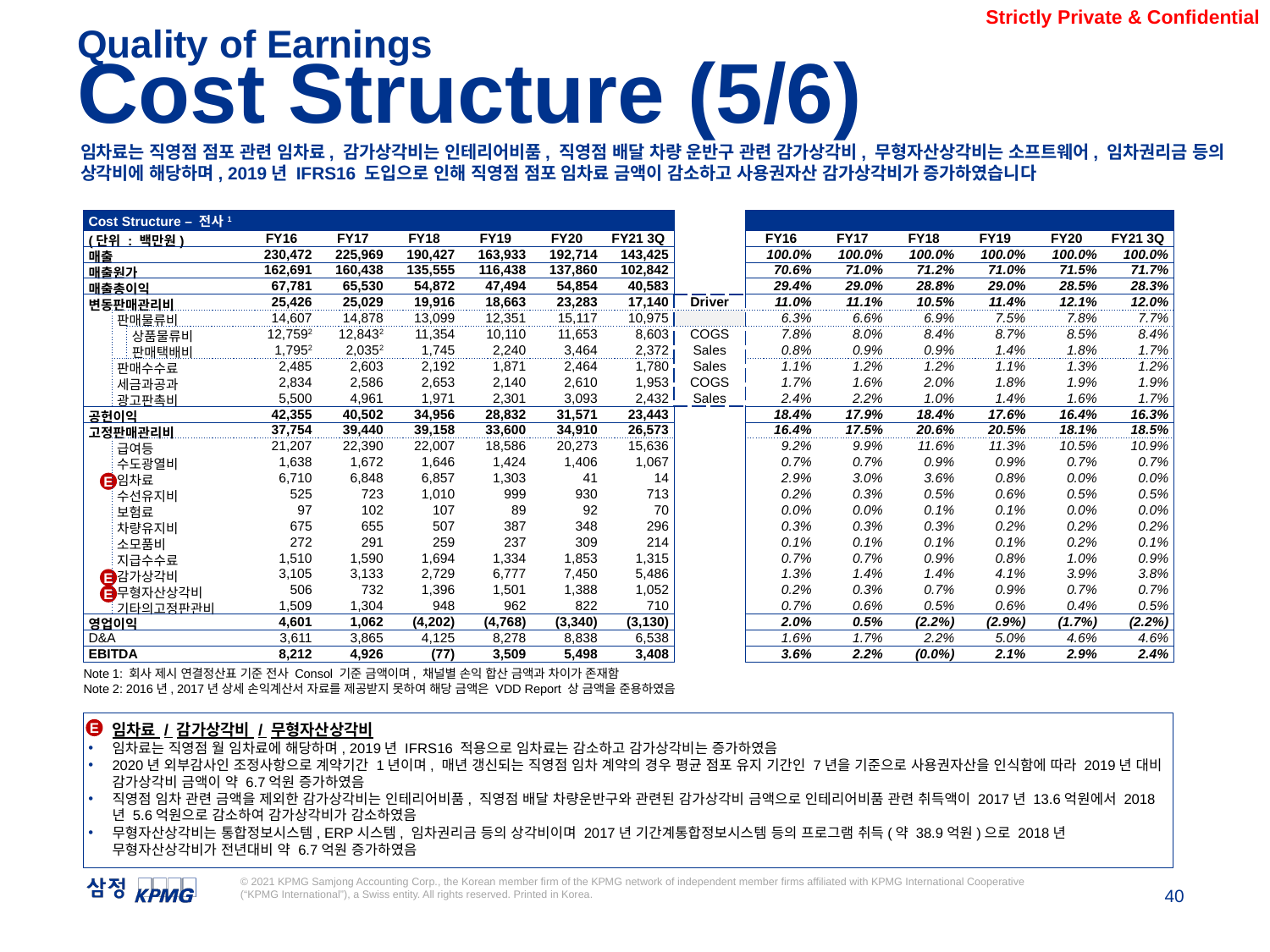

Quality of Earnings
Cost Structure (5/6)
임차료는 직영점 점포 관련 임차료, 감가상각비는 인테리어비품, 직영점 배달 차량 운반구 관련 감가상각비, 무형자산상각비는 소프트웨어, 임차권리금 등의 상각비에 해당하며, 2019년 IFRS16 도입으로 인해 직영점 점포 임차료 금액이 감소하고 사용권자산 감가상각비가 증가하였습니다
| Cost Structure – 전사1 |  |  |  |  |  |  |  |  |  |  |  |  |  |  |  |
| --- | --- | --- | --- | --- | --- | --- | --- | --- | --- | --- | --- | --- | --- | --- | --- |
| (단위 : 백만원) |  |  | FY16 | FY17 | FY18 | FY19 | FY20 | FY21 3Q |  | FY16 | FY17 | FY18 | FY19 | FY20 | FY21 3Q |
| 매출 |  |  | 230,472 | 225,969 | 190,427 | 163,933 | 192,714 | 143,425 |  | 100.0% | 100.0% | 100.0% | 100.0% | 100.0% | 100.0% |
| 매출원가 |  |  | 162,691 | 160,438 | 135,555 | 116,438 | 137,860 | 102,842 |  | 70.6% | 71.0% | 71.2% | 71.0% | 71.5% | 71.7% |
| 매출총이익 |  |  | 67,781 | 65,530 | 54,872 | 47,494 | 54,854 | 40,583 |  | 29.4% | 29.0% | 28.8% | 29.0% | 28.5% | 28.3% |
| 변동판매관리비 |  |  | 25,426 | 25,029 | 19,916 | 18,663 | 23,283 | 17,140 | Driver | 11.0% | 11.1% | 10.5% | 11.4% | 12.1% | 12.0% |
|  | 판매물류비 |  | 14,607 | 14,878 | 13,099 | 12,351 | 15,117 | 10,975 |  | 6.3% | 6.6% | 6.9% | 7.5% | 7.8% | 7.7% |
|  |  | 상품물류비 | 12,7592 | 12,8432 | 11,354 | 10,110 | 11,653 | 8,603 | COGS | 7.8% | 8.0% | 8.4% | 8.7% | 8.5% | 8.4% |
|  |  | 판매택배비 | 1,7952 | 2,0352 | 1,745 | 2,240 | 3,464 | 2,372 | Sales | 0.8% | 0.9% | 0.9% | 1.4% | 1.8% | 1.7% |
|  | 판매수수료 |  | 2,485 | 2,603 | 2,192 | 1,871 | 2,464 | 1,780 | Sales | 1.1% | 1.2% | 1.2% | 1.1% | 1.3% | 1.2% |
|  | 세금과공과 |  | 2,834 | 2,586 | 2,653 | 2,140 | 2,610 | 1,953 | COGS | 1.7% | 1.6% | 2.0% | 1.8% | 1.9% | 1.9% |
|  | 광고판촉비 |  | 5,500 | 4,961 | 1,971 | 2,301 | 3,093 | 2,432 | Sales | 2.4% | 2.2% | 1.0% | 1.4% | 1.6% | 1.7% |
| 공헌이익 |  |  | 42,355 | 40,502 | 34,956 | 28,832 | 31,571 | 23,443 |  | 18.4% | 17.9% | 18.4% | 17.6% | 16.4% | 16.3% |
| 고정판매관리비 |  |  | 37,754 | 39,440 | 39,158 | 33,600 | 34,910 | 26,573 |  | 16.4% | 17.5% | 20.6% | 20.5% | 18.1% | 18.5% |
|  | 급여등 |  | 21,207 | 22,390 | 22,007 | 18,586 | 20,273 | 15,636 |  | 9.2% | 9.9% | 11.6% | 11.3% | 10.5% | 10.9% |
|  | 수도광열비 |  | 1,638 | 1,672 | 1,646 | 1,424 | 1,406 | 1,067 |  | 0.7% | 0.7% | 0.9% | 0.9% | 0.7% | 0.7% |
|  | 임차료 |  | 6,710 | 6,848 | 6,857 | 1,303 | 41 | 14 |  | 2.9% | 3.0% | 3.6% | 0.8% | 0.0% | 0.0% |
|  | 수선유지비 |  | 525 | 723 | 1,010 | 999 | 930 | 713 |  | 0.2% | 0.3% | 0.5% | 0.6% | 0.5% | 0.5% |
|  | 보험료 |  | 97 | 102 | 107 | 89 | 92 | 70 |  | 0.0% | 0.0% | 0.1% | 0.1% | 0.0% | 0.0% |
|  | 차량유지비 |  | 675 | 655 | 507 | 387 | 348 | 296 |  | 0.3% | 0.3% | 0.3% | 0.2% | 0.2% | 0.2% |
|  | 소모품비 |  | 272 | 291 | 259 | 237 | 309 | 214 |  | 0.1% | 0.1% | 0.1% | 0.1% | 0.2% | 0.1% |
|  | 지급수수료 |  | 1,510 | 1,590 | 1,694 | 1,334 | 1,853 | 1,315 |  | 0.7% | 0.7% | 0.9% | 0.8% | 1.0% | 0.9% |
|  | 감가상각비 |  | 3,105 | 3,133 | 2,729 | 6,777 | 7,450 | 5,486 |  | 1.3% | 1.4% | 1.4% | 4.1% | 3.9% | 3.8% |
|  | 무형자산상각비 |  | 506 | 732 | 1,396 | 1,501 | 1,388 | 1,052 |  | 0.2% | 0.3% | 0.7% | 0.9% | 0.7% | 0.7% |
|  | 기타의고정판관비 |  | 1,509 | 1,304 | 948 | 962 | 822 | 710 |  | 0.7% | 0.6% | 0.5% | 0.6% | 0.4% | 0.5% |
| 영업이익 |  |  | 4,601 | 1,062 | (4,202) | (4,768) | (3,340) | (3,130) |  | 2.0% | 0.5% | (2.2%) | (2.9%) | (1.7%) | (2.2%) |
| D&A |  |  | 3,611 | 3,865 | 4,125 | 8,278 | 8,838 | 6,538 |  | 1.6% | 1.7% | 2.2% | 5.0% | 4.6% | 4.6% |
| EBITDA |  |  | 8,212 | 4,926 | (77) | 3,509 | 5,498 | 3,408 |  | 3.6% | 2.2% | (0.0%) | 2.1% | 2.9% | 2.4% |
E
E
E
Note 1: 회사 제시 연결정산표 기준 전사 Consol 기준 금액이며, 채널별 손익 합산 금액과 차이가 존재함
Note 2: 2016년, 2017년 상세 손익계산서 자료를 제공받지 못하여 해당 금액은 VDD Report 상 금액을 준용하였음
임차료 / 감가상각비 / 무형자산상각비
임차료는 직영점 월 임차료에 해당하며, 2019년 IFRS16 적용으로 임차료는 감소하고 감가상각비는 증가하였음
2020년 외부감사인 조정사항으로 계약기간 1년이며, 매년 갱신되는 직영점 임차 계약의 경우 평균 점포 유지 기간인 7년을 기준으로 사용권자산을 인식함에 따라 2019년 대비 감가상각비 금액이 약 6.7억원 증가하였음
직영점 임차 관련 금액을 제외한 감가상각비는 인테리어비품, 직영점 배달 차량운반구와 관련된 감가상각비 금액으로 인테리어비품 관련 취득액이 2017년 13.6억원에서 2018년 5.6억원으로 감소하여 감가상각비가 감소하였음
무형자산상각비는 통합정보시스템, ERP시스템, 임차권리금 등의 상각비이며 2017년 기간계통합정보시스템 등의 프로그램 취득(약 38.9억원)으로 2018년 무형자산상각비가 전년대비 약 6.7억원 증가하였음

E